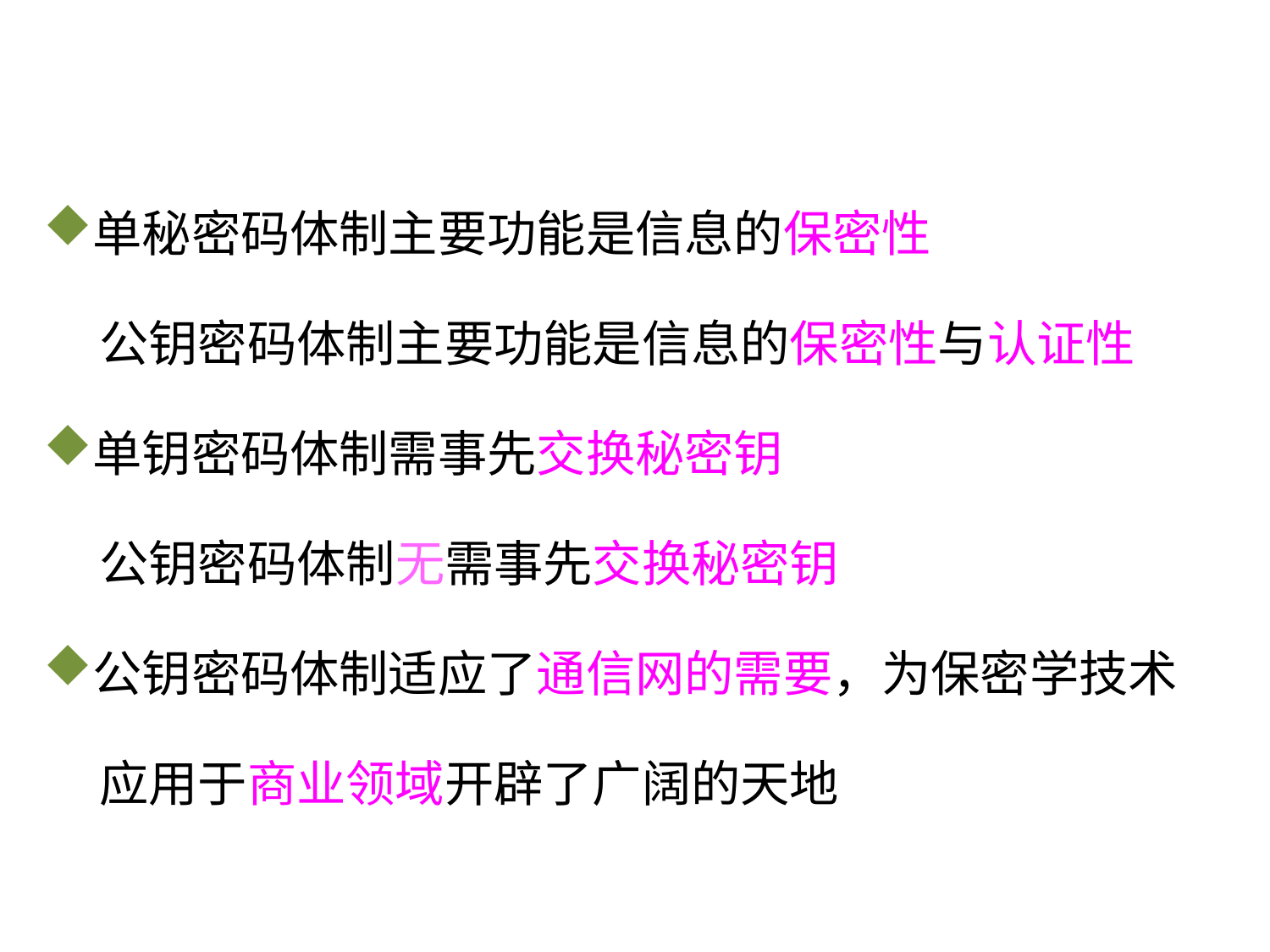

单秘密码体制主要功能是信息的保密性
    公钥密码体制主要功能是信息的保密性与认证性
单钥密码体制需事先交换秘密钥
    公钥密码体制无需事先交换秘密钥
公钥密码体制适应了通信网的需要，为保密学技术
    应用于商业领域开辟了广阔的天地